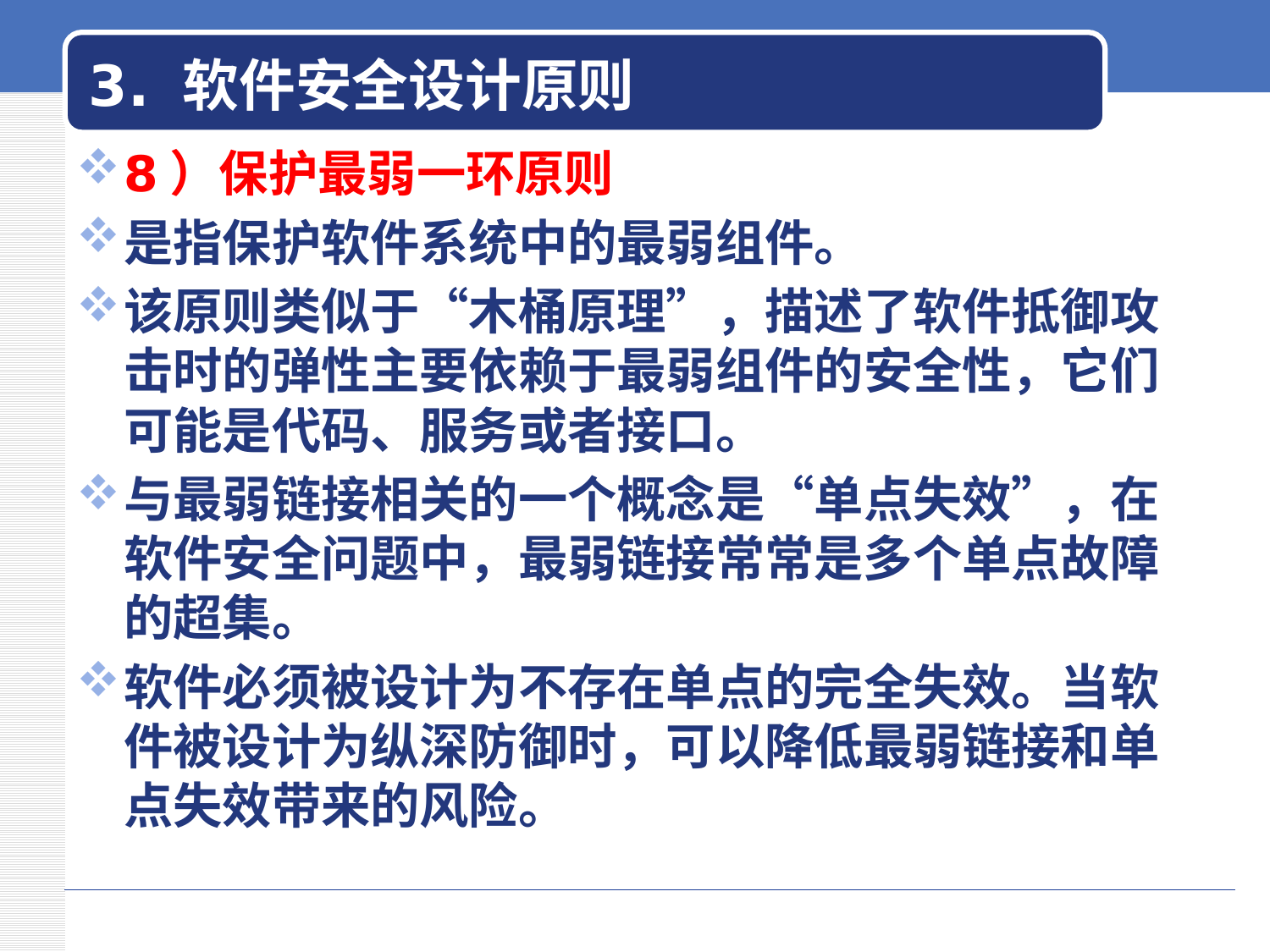

# 3. 软件安全设计原则
8）保护最弱一环原则
是指保护软件系统中的最弱组件。
该原则类似于“木桶原理”，描述了软件抵御攻击时的弹性主要依赖于最弱组件的安全性，它们可能是代码、服务或者接口。
与最弱链接相关的一个概念是“单点失效”，在软件安全问题中，最弱链接常常是多个单点故障的超集。
软件必须被设计为不存在单点的完全失效。当软件被设计为纵深防御时，可以降低最弱链接和单点失效带来的风险。